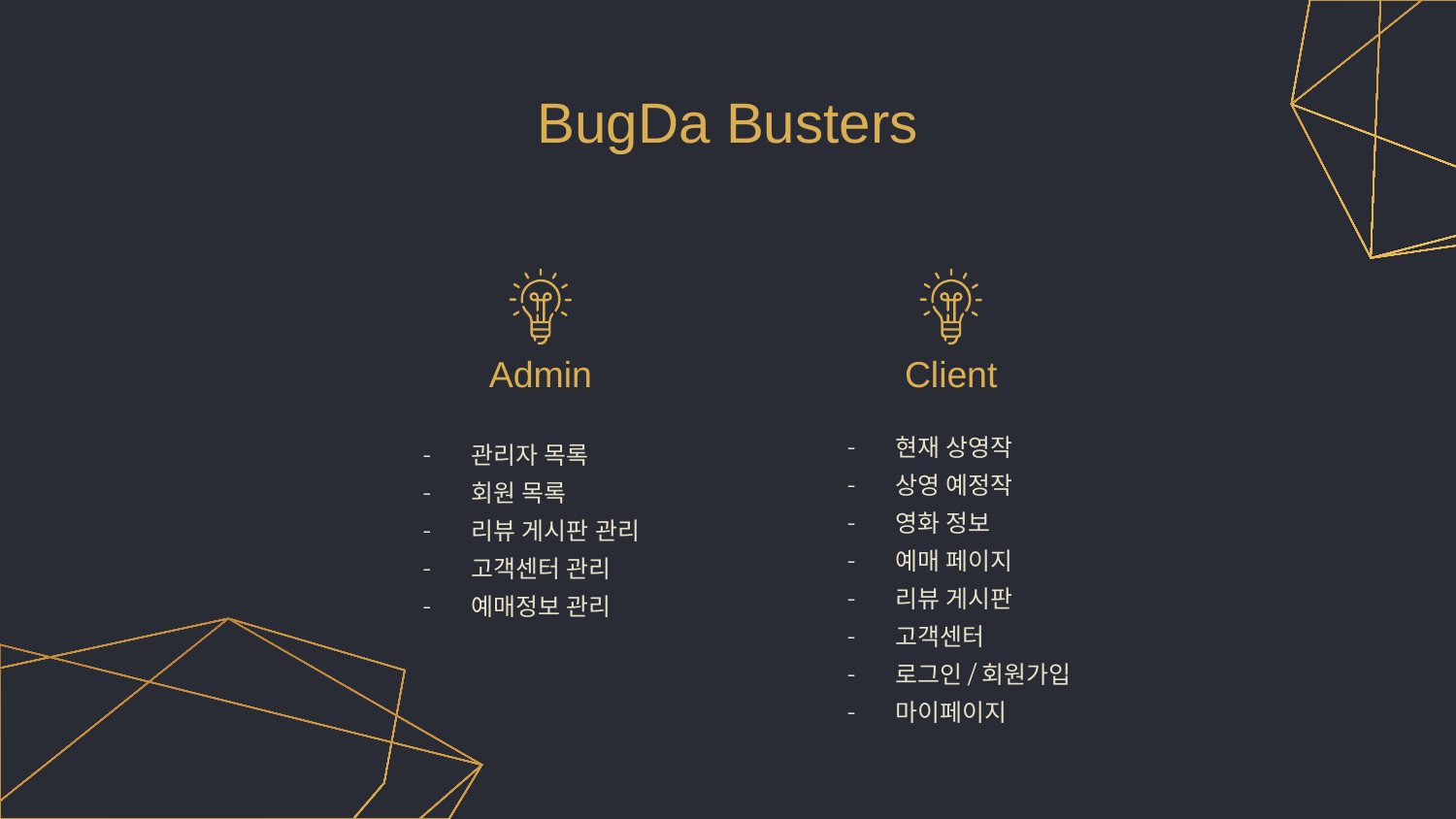

# BugDa Busters

Admin
Client
현재 상영작
상영 예정작
영화 정보
예매 페이지
리뷰 게시판
고객센터
로그인/회원가입
마이페이지
관리자 목록
회원 목록
리뷰 게시판 관리
고객센터 관리
예매정보 관리